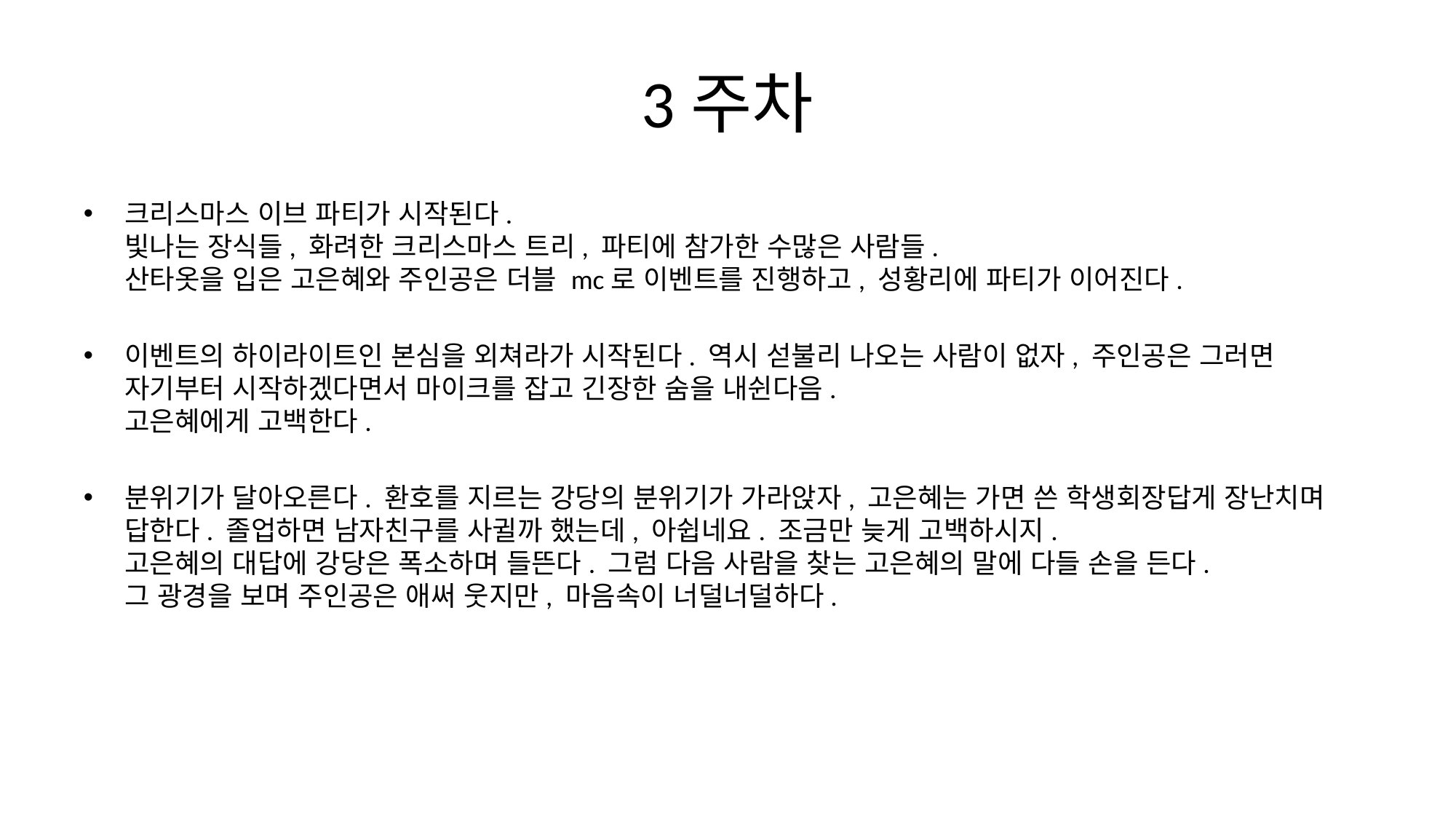

# 3주차
크리스마스 이브 파티가 시작된다.
빛나는 장식들, 화려한 크리스마스 트리, 파티에 참가한 수많은 사람들.
산타옷을 입은 고은혜와 주인공은 더블 mc로 이벤트를 진행하고, 성황리에 파티가 이어진다.

이벤트의 하이라이트인 본심을 외쳐라가 시작된다. 역시 섣불리 나오는 사람이 없자, 주인공은 그러면
자기부터 시작하겠다면서 마이크를 잡고 긴장한 숨을 내쉰다음.
고은혜에게 고백한다.

분위기가 달아오른다. 환호를 지르는 강당의 분위기가 가라앉자, 고은혜는 가면 쓴 학생회장답게 장난치며 답한다. 졸업하면 남자친구를 사귈까 했는데, 아쉽네요. 조금만 늦게 고백하시지.
고은혜의 대답에 강당은 폭소하며 들뜬다. 그럼 다음 사람을 찾는 고은혜의 말에 다들 손을 든다.
그 광경을 보며 주인공은 애써 웃지만, 마음속이 너덜너덜하다.